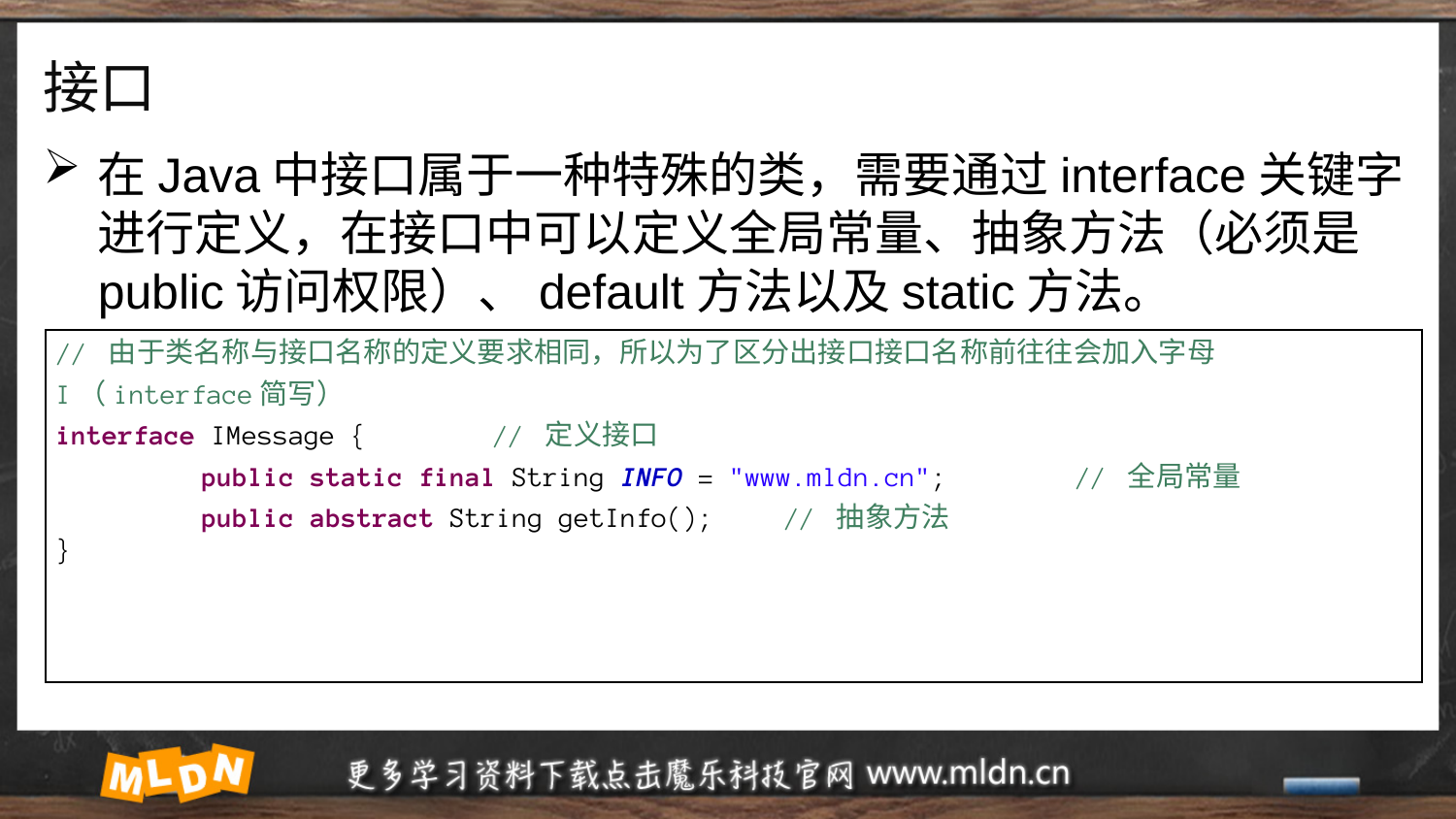

# 接口
在Java中接口属于一种特殊的类，需要通过interface关键字进行定义，在接口中可以定义全局常量、抽象方法（必须是public访问权限）、default方法以及static方法。
| // 由于类名称与接口名称的定义要求相同，所以为了区分出接口接口名称前往往会加入字母I（interface简写） interface IMessage { // 定义接口 public static final String INFO = "www.mldn.cn"; // 全局常量 public abstract String getInfo(); // 抽象方法 } |
| --- |